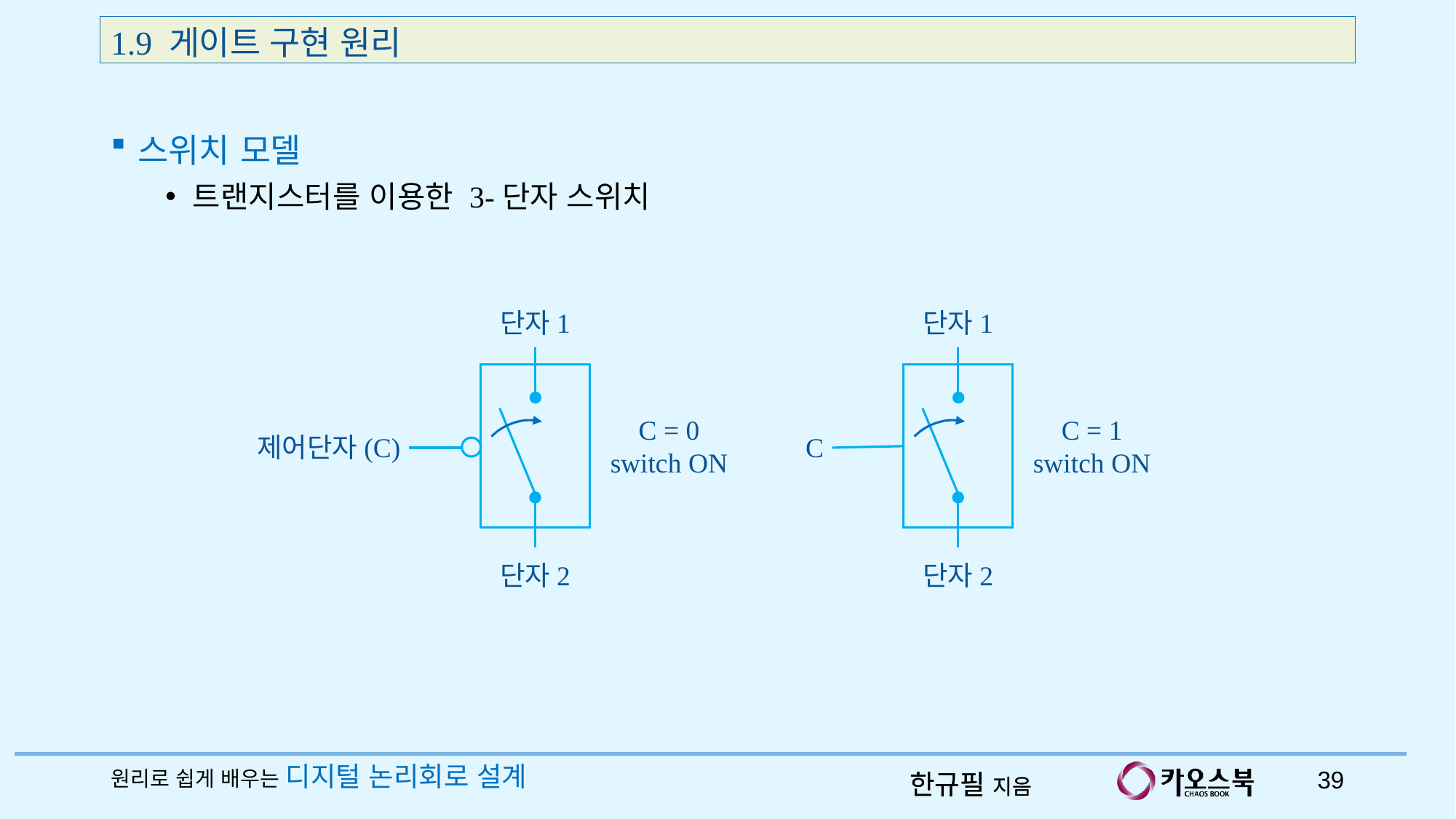

1.9 게이트 구현 원리
스위치 모델
트랜지스터를 이용한 3-단자 스위치
단자1
단자1

C = 0
switch ON
C = 1
switch ON

제어단자(C)
C

단자2
단자2
원리로 쉽게 배우는 디지털 논리회로 설계
39